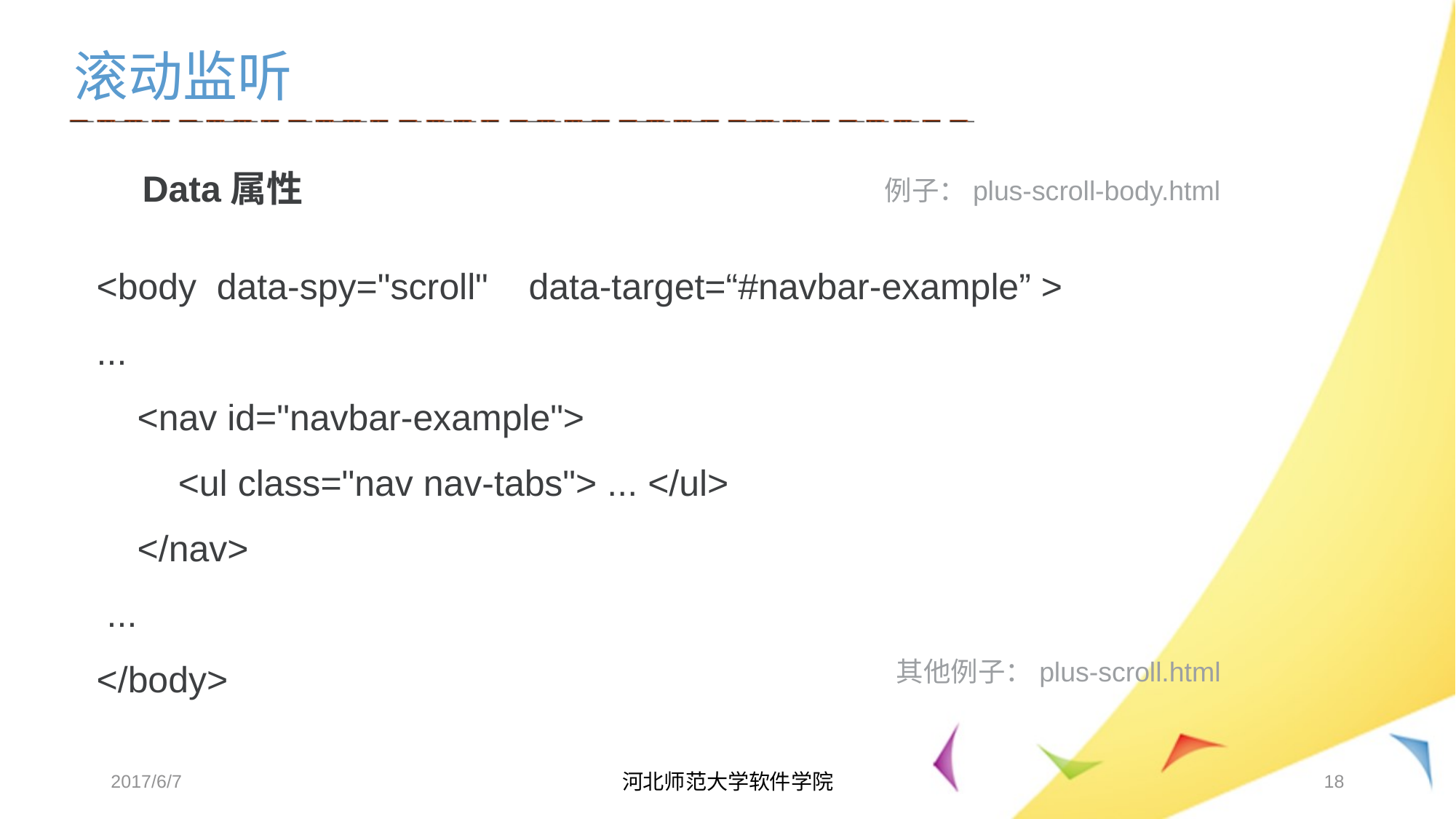

滚动监听
Data属性
例子：plus-scroll-body.html
<body  data-spy="scroll"    data-target=“#navbar-example” >
...
    <nav id="navbar-example">
        <ul class="nav nav-tabs"> ... </ul>
    </nav>
 ...
</body>
其他例子：plus-scroll.html
2017/6/7
河北师范大学软件学院
18